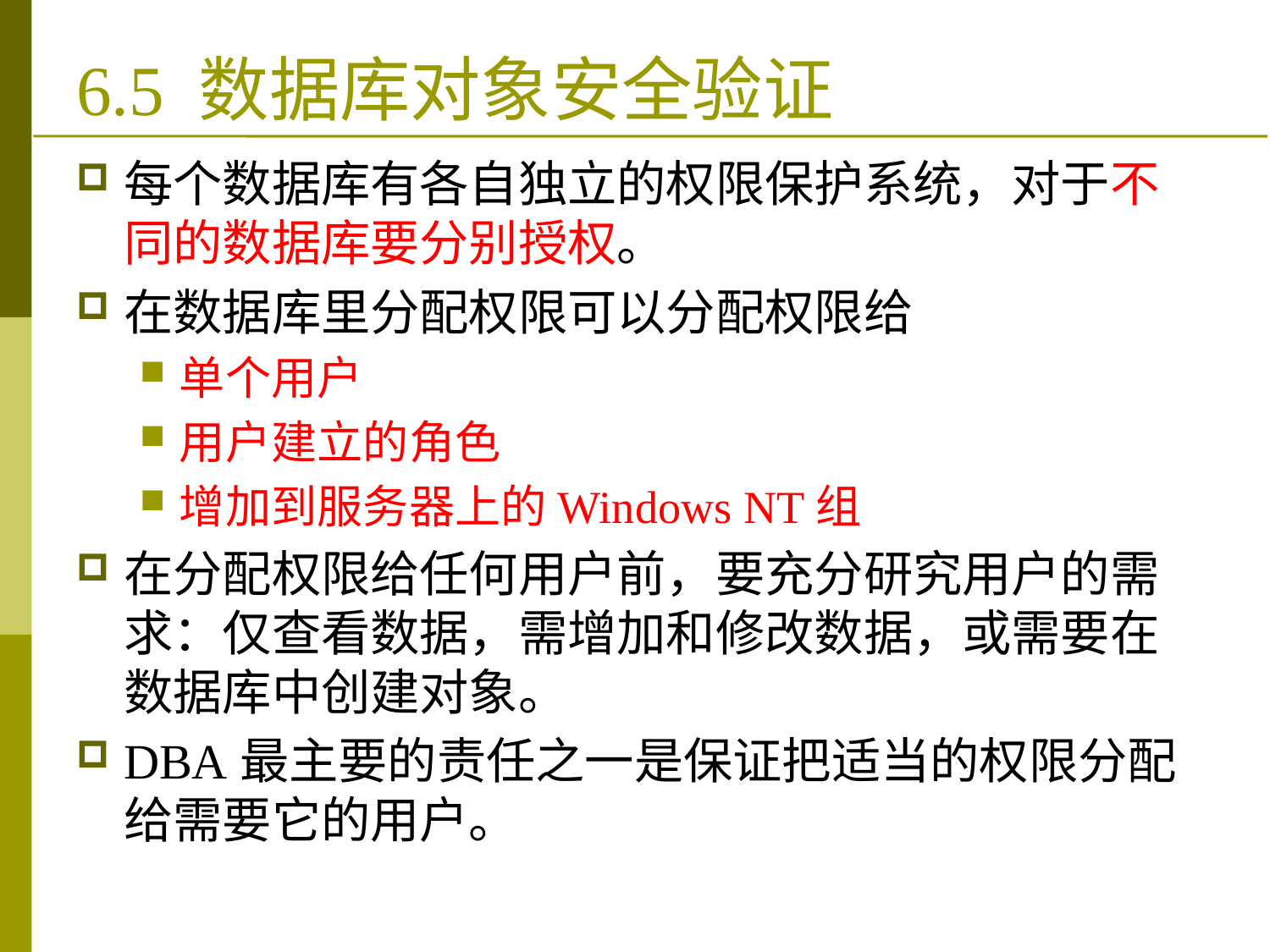

# 6.5 数据库对象安全验证
每个数据库有各自独立的权限保护系统，对于不同的数据库要分别授权。
在数据库里分配权限可以分配权限给
单个用户
用户建立的角色
增加到服务器上的Windows NT组
在分配权限给任何用户前，要充分研究用户的需求：仅查看数据，需增加和修改数据，或需要在数据库中创建对象。
DBA最主要的责任之一是保证把适当的权限分配给需要它的用户。